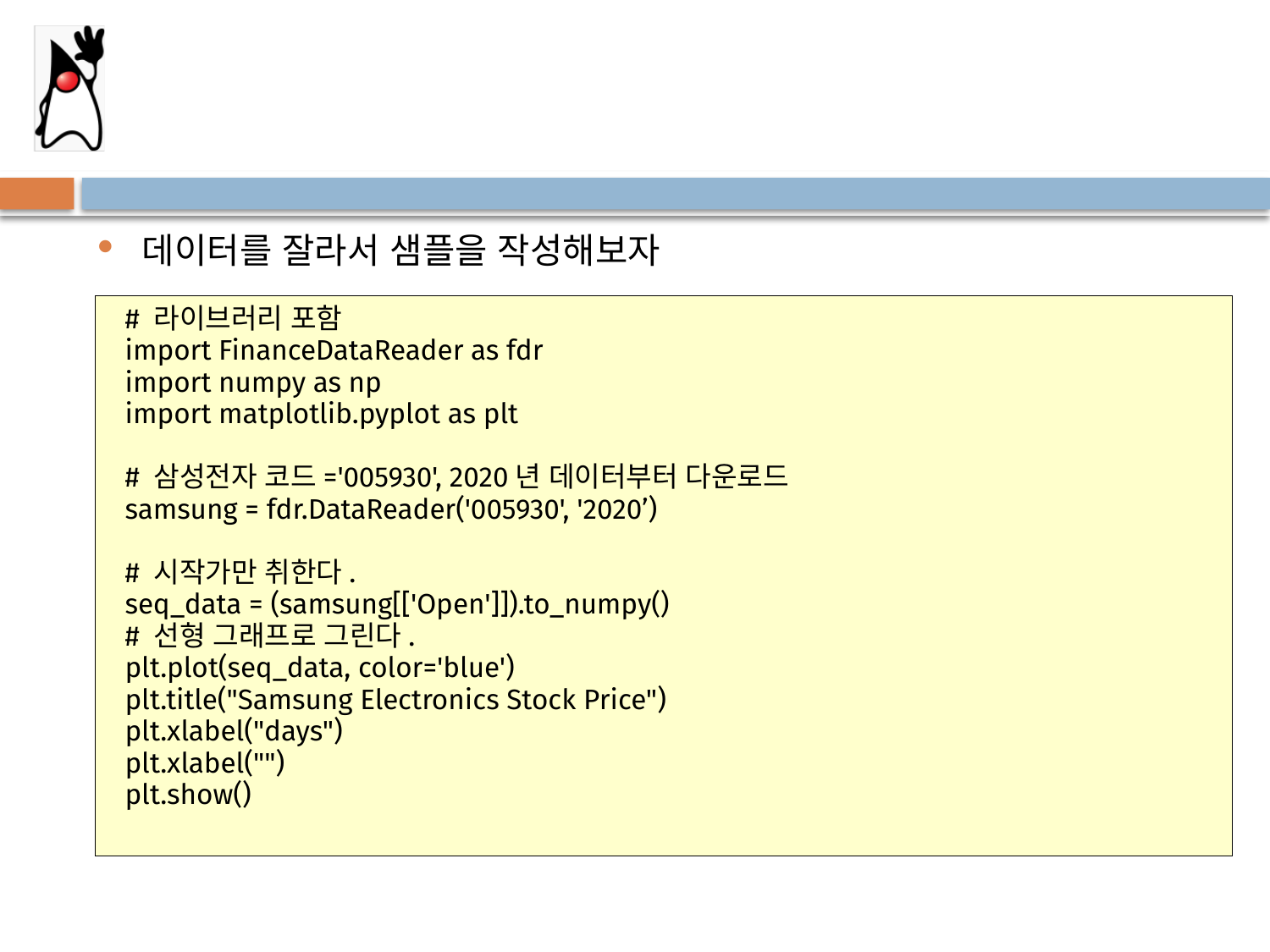

#
데이터를 잘라서 샘플을 작성해보자
# 라이브러리 포함
import FinanceDataReader as fdr
import numpy as np
import matplotlib.pyplot as plt

# 삼성전자 코드='005930', 2020년 데이터부터 다운로드
samsung = fdr.DataReader('005930', '2020’)

# 시작가만 취한다.
seq_data = (samsung[['Open']]).to_numpy()
# 선형 그래프로 그린다.
plt.plot(seq_data, color='blue')
plt.title("Samsung Electronics Stock Price")
plt.xlabel("days")
plt.xlabel("")
plt.show()